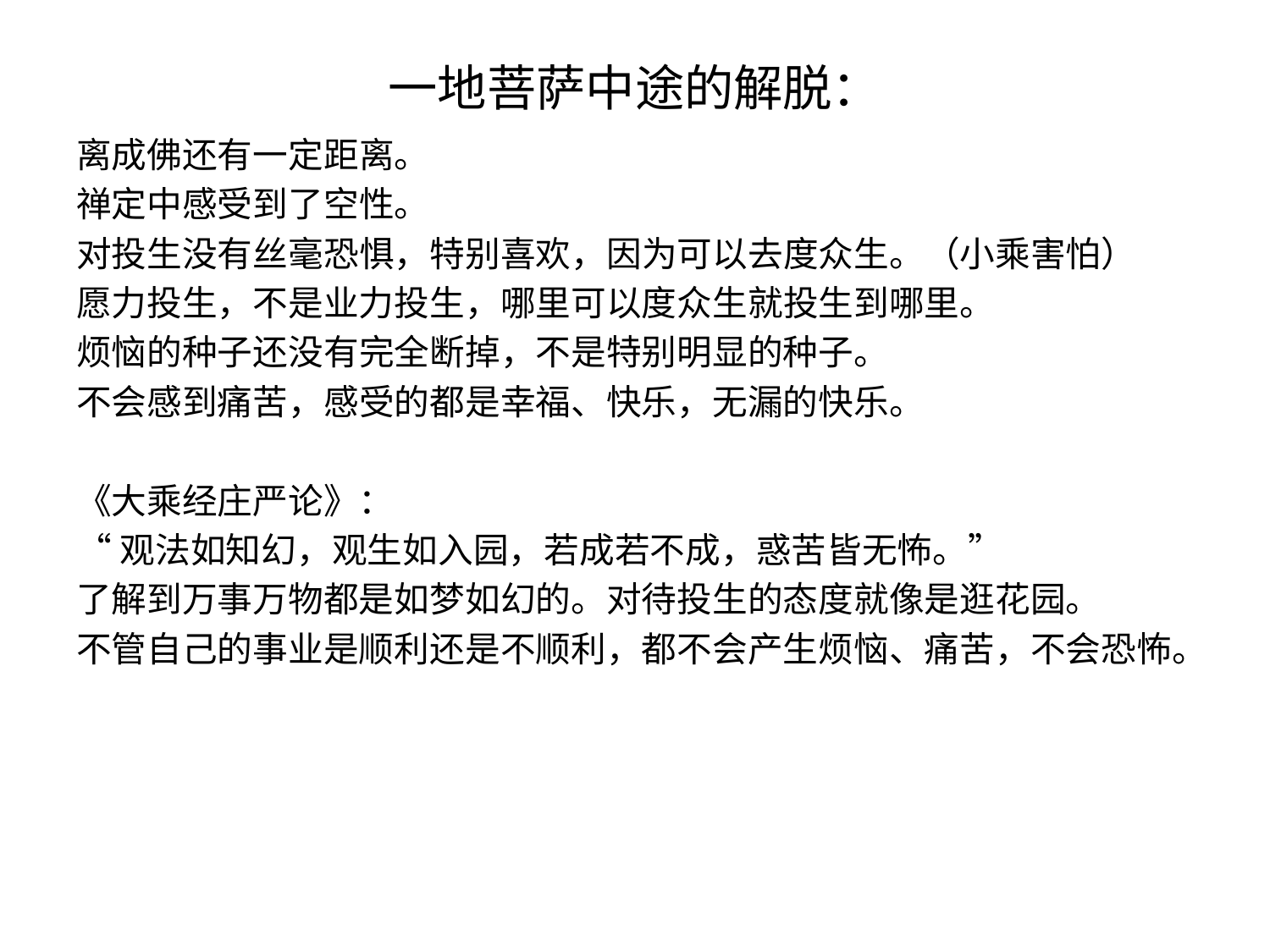

# 一地菩萨中途的解脱：
离成佛还有一定距离。
禅定中感受到了空性。
对投生没有丝毫恐惧，特别喜欢，因为可以去度众生。（小乘害怕）
愿力投生，不是业力投生，哪里可以度众生就投生到哪里。
烦恼的种子还没有完全断掉，不是特别明显的种子。
不会感到痛苦，感受的都是幸福、快乐，无漏的快乐。

《大乘经庄严论》：
“观法如知幻，观生如入园，若成若不成，惑苦皆无怖。”
了解到万事万物都是如梦如幻的。对待投生的态度就像是逛花园。
不管自己的事业是顺利还是不顺利，都不会产生烦恼、痛苦，不会恐怖。